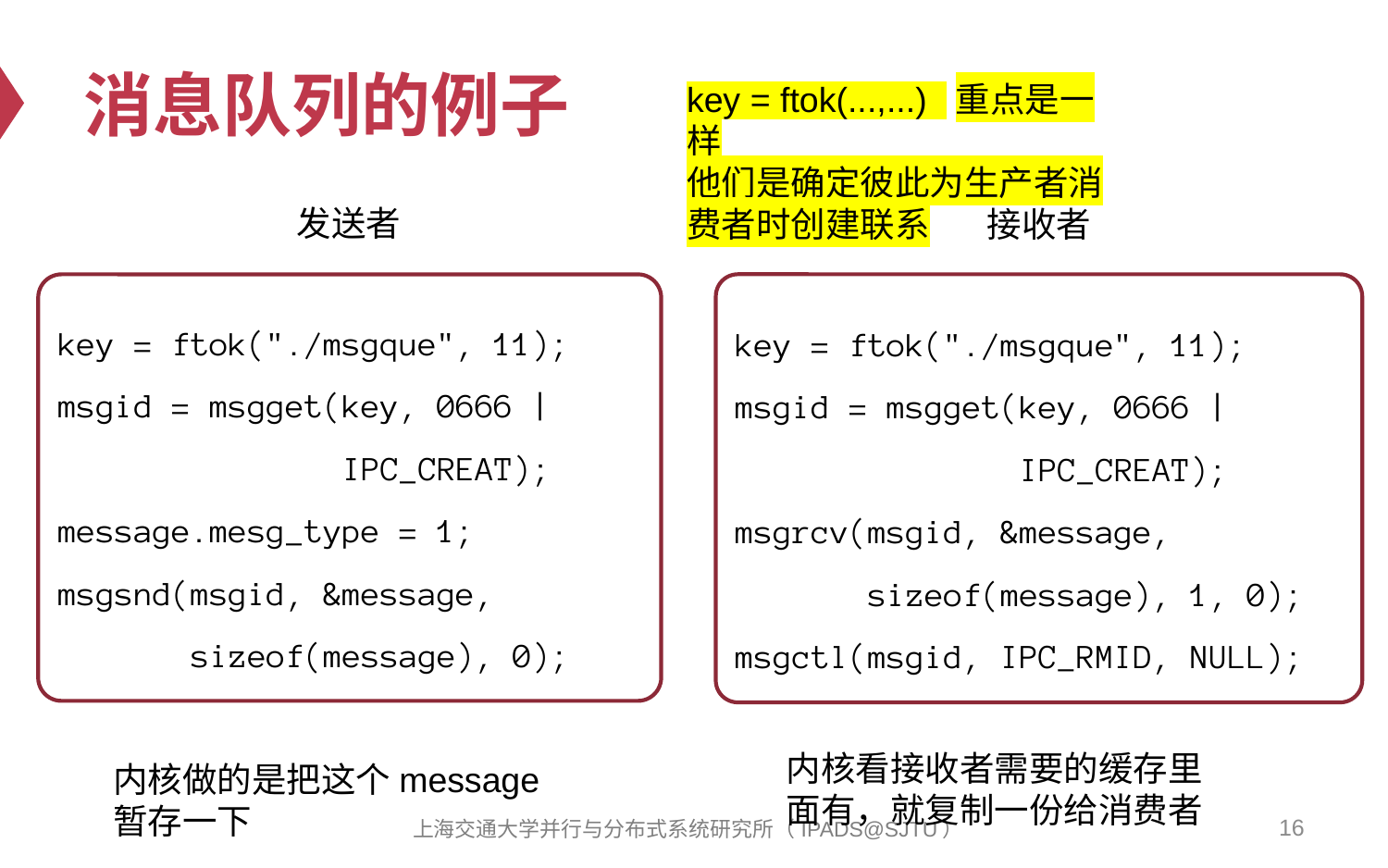

# 消息队列的例子
key = ftok(...,...)  重点是一样
他们是确定彼此为生产者消费者时创建联系
发送者
接收者
key = ftok("./msgque", 11);
msgid = msgget(key, 0666 |
               IPC_CREAT);
message.mesg_type = 1;
msgsnd(msgid, &message,
       sizeof(message), 0);
key = ftok("./msgque", 11);
msgid = msgget(key, 0666 |
               IPC_CREAT);
msgrcv(msgid, &message,
       sizeof(message), 1, 0);
msgctl(msgid, IPC_RMID, NULL);
内核看接收者需要的缓存里面有，就复制一份给消费者
内核做的是把这个message暂存一下
16
上海交通大学并行与分布式系统研究所（IPADS@SJTU）